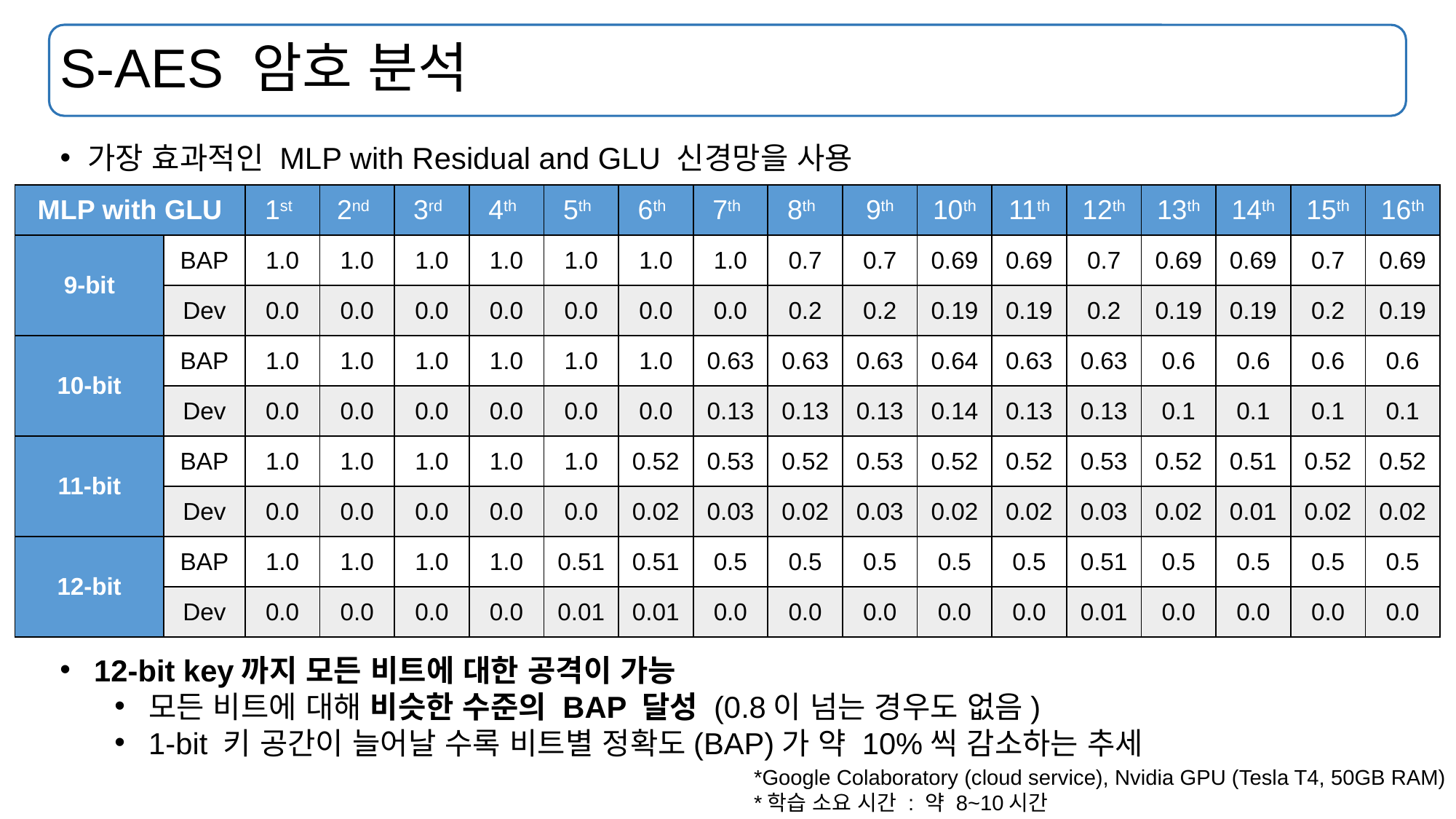

# S-AES 암호 분석
가장 효과적인 MLP with Residual and GLU 신경망을 사용
| MLP with GLU |  | 1st | 2nd | 3rd | 4th | 5th | 6th | 7th | 8th | 9th | 10th | 11th | 12th | 13th | 14th | 15th | 16th |
| --- | --- | --- | --- | --- | --- | --- | --- | --- | --- | --- | --- | --- | --- | --- | --- | --- | --- |
| 9-bit | BAP | 1.0 | 1.0 | 1.0 | 1.0 | 1.0 | 1.0 | 1.0 | 0.7 | 0.7 | 0.69 | 0.69 | 0.7 | 0.69 | 0.69 | 0.7 | 0.69 |
|  | Dev | 0.0 | 0.0 | 0.0 | 0.0 | 0.0 | 0.0 | 0.0 | 0.2 | 0.2 | 0.19 | 0.19 | 0.2 | 0.19 | 0.19 | 0.2 | 0.19 |
| 10-bit | BAP | 1.0 | 1.0 | 1.0 | 1.0 | 1.0 | 1.0 | 0.63 | 0.63 | 0.63 | 0.64 | 0.63 | 0.63 | 0.6 | 0.6 | 0.6 | 0.6 |
|  | Dev | 0.0 | 0.0 | 0.0 | 0.0 | 0.0 | 0.0 | 0.13 | 0.13 | 0.13 | 0.14 | 0.13 | 0.13 | 0.1 | 0.1 | 0.1 | 0.1 |
| 11-bit | BAP | 1.0 | 1.0 | 1.0 | 1.0 | 1.0 | 0.52 | 0.53 | 0.52 | 0.53 | 0.52 | 0.52 | 0.53 | 0.52 | 0.51 | 0.52 | 0.52 |
|  | Dev | 0.0 | 0.0 | 0.0 | 0.0 | 0.0 | 0.02 | 0.03 | 0.02 | 0.03 | 0.02 | 0.02 | 0.03 | 0.02 | 0.01 | 0.02 | 0.02 |
| 12-bit | BAP | 1.0 | 1.0 | 1.0 | 1.0 | 0.51 | 0.51 | 0.5 | 0.5 | 0.5 | 0.5 | 0.5 | 0.51 | 0.5 | 0.5 | 0.5 | 0.5 |
|  | Dev | 0.0 | 0.0 | 0.0 | 0.0 | 0.01 | 0.01 | 0.0 | 0.0 | 0.0 | 0.0 | 0.0 | 0.01 | 0.0 | 0.0 | 0.0 | 0.0 |
12-bit key까지 모든 비트에 대한 공격이 가능
모든 비트에 대해 비슷한 수준의 BAP 달성 (0.8이 넘는 경우도 없음)
1-bit 키 공간이 늘어날 수록 비트별 정확도(BAP)가 약 10%씩 감소하는 추세
*Google Colaboratory (cloud service), Nvidia GPU (Tesla T4, 50GB RAM)
*학습 소요 시간 : 약 8~10시간